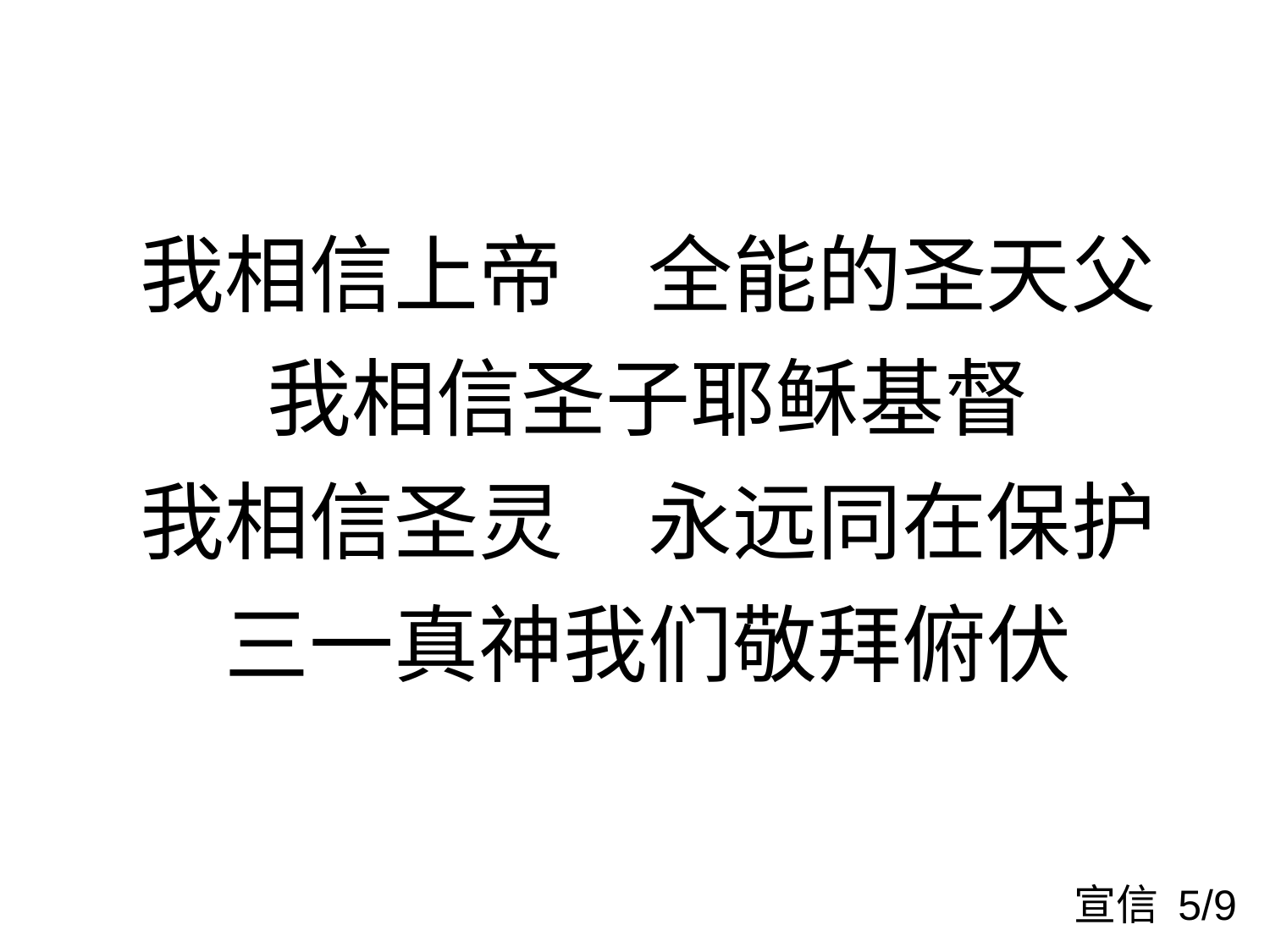

我相信上帝　全能的圣天父
我相信圣子耶稣基督
我相信圣灵　永远同在保护
三一真神我们敬拜俯伏
宣信 5/9